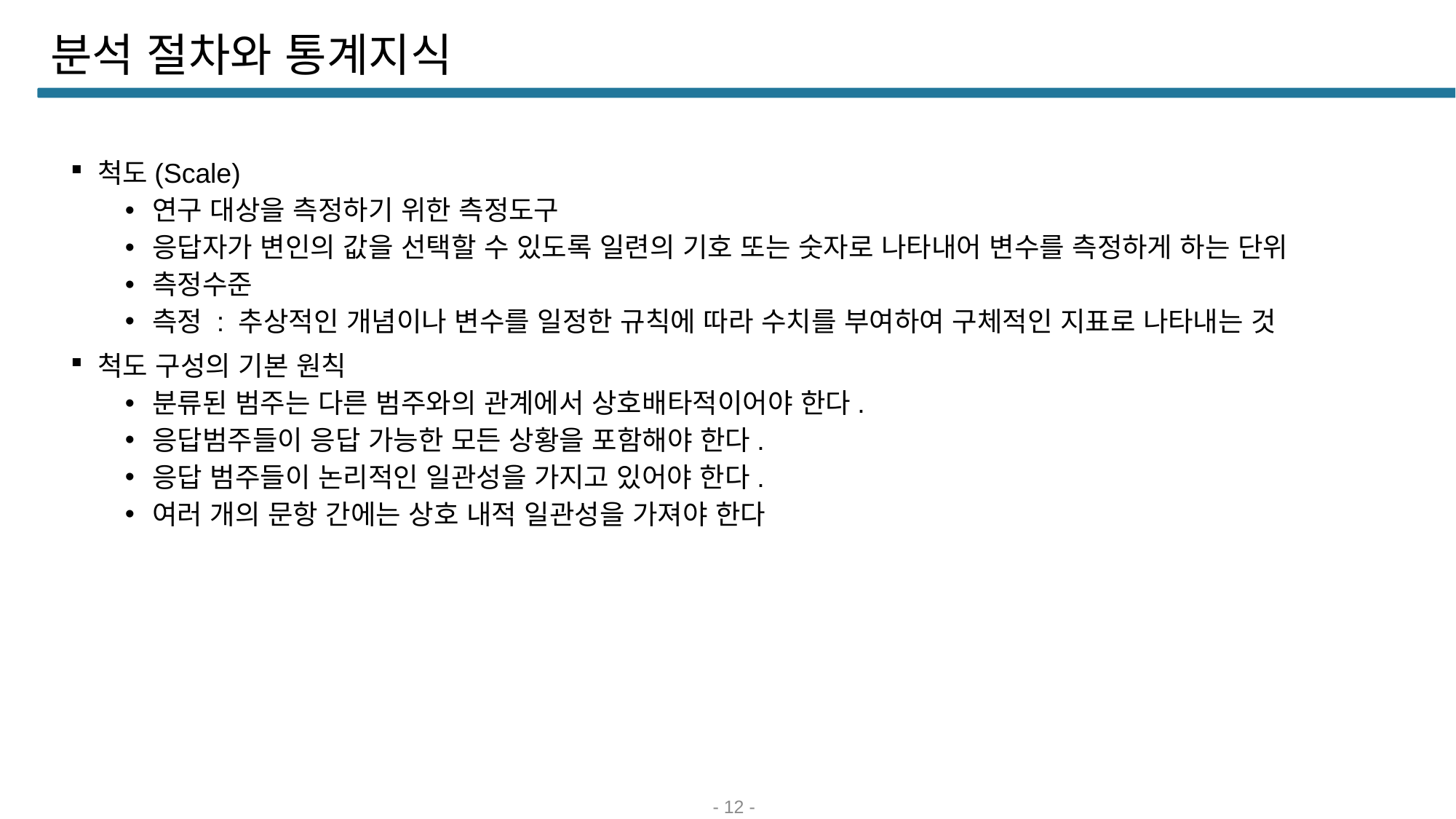

# 분석 절차와 통계지식
척도(Scale)
연구 대상을 측정하기 위한 측정도구
응답자가 변인의 값을 선택할 수 있도록 일련의 기호 또는 숫자로 나타내어 변수를 측정하게 하는 단위
측정수준
측정 : 추상적인 개념이나 변수를 일정한 규칙에 따라 수치를 부여하여 구체적인 지표로 나타내는 것
척도 구성의 기본 원칙
분류된 범주는 다른 범주와의 관계에서 상호배타적이어야 한다.
응답범주들이 응답 가능한 모든 상황을 포함해야 한다.
응답 범주들이 논리적인 일관성을 가지고 있어야 한다.
여러 개의 문항 간에는 상호 내적 일관성을 가져야 한다

- 12 -